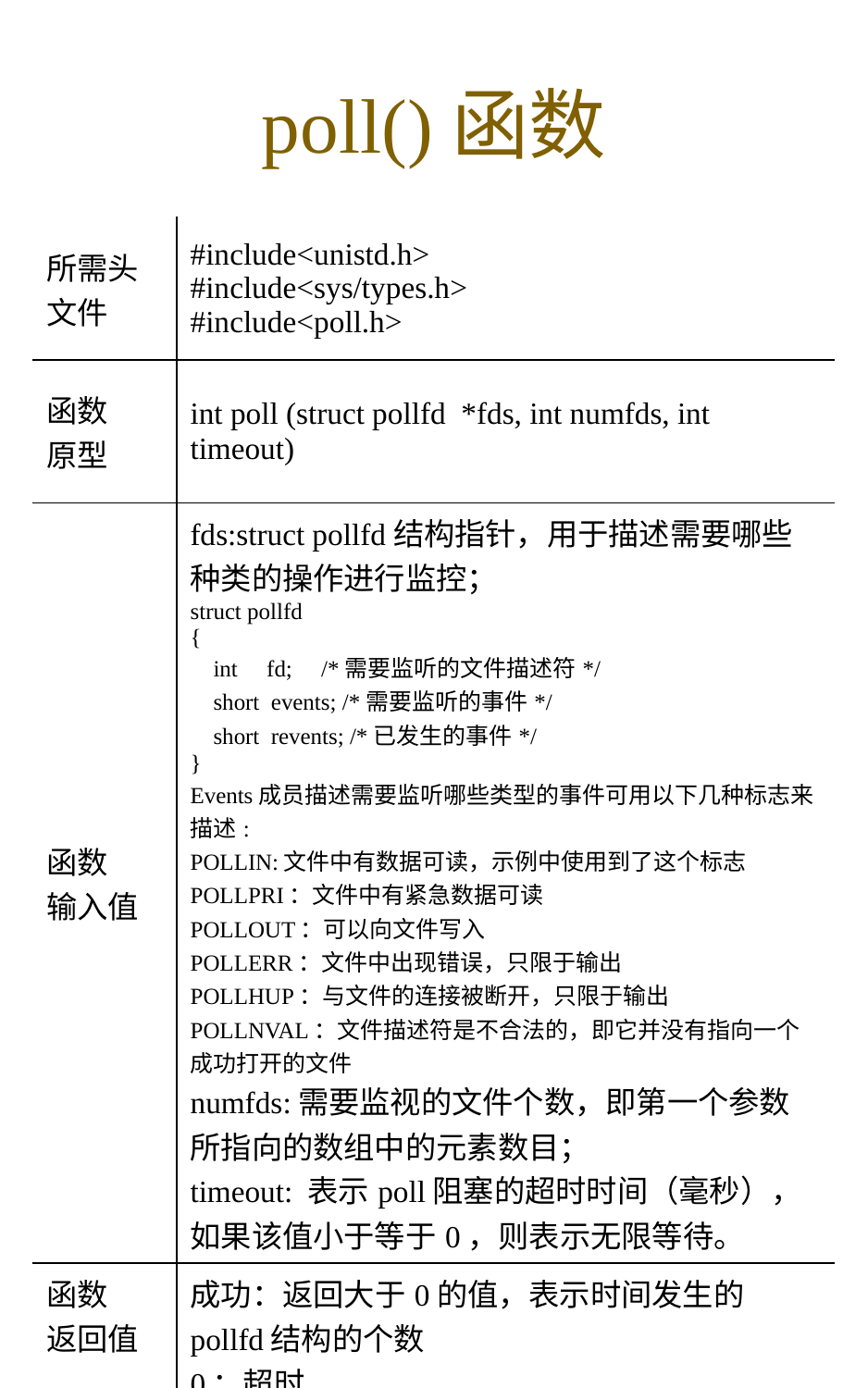

# poll()函数
| 所需头文件 | #include<unistd.h> #include<sys/types.h> #include<poll.h> |
| --- | --- |
| 函数 原型 | int poll (struct pollfd \*fds, int numfds, int timeout) |
| 函数 输入值 | fds:struct pollfd结构指针，用于描述需要哪些种类的操作进行监控； struct pollfd { int fd; /\*需要监听的文件描述符\*/ short events; /\*需要监听的事件\*/ short revents; /\*已发生的事件\*/ } Events成员描述需要监听哪些类型的事件可用以下几种标志来描述: POLLIN:文件中有数据可读，示例中使用到了这个标志 POLLPRI：文件中有紧急数据可读 POLLOUT：可以向文件写入 POLLERR：文件中出现错误，只限于输出 POLLHUP：与文件的连接被断开，只限于输出 POLLNVAL：文件描述符是不合法的，即它并没有指向一个成功打开的文件 numfds:需要监视的文件个数，即第一个参数所指向的数组中的元素数目； timeout: 表示poll阻塞的超时时间（毫秒），如果该值小于等于0，则表示无限等待。 |
| 函数 返回值 | 成功：返回大于0的值，表示时间发生的pollfd结构的个数 0：超时 -1：出错 |